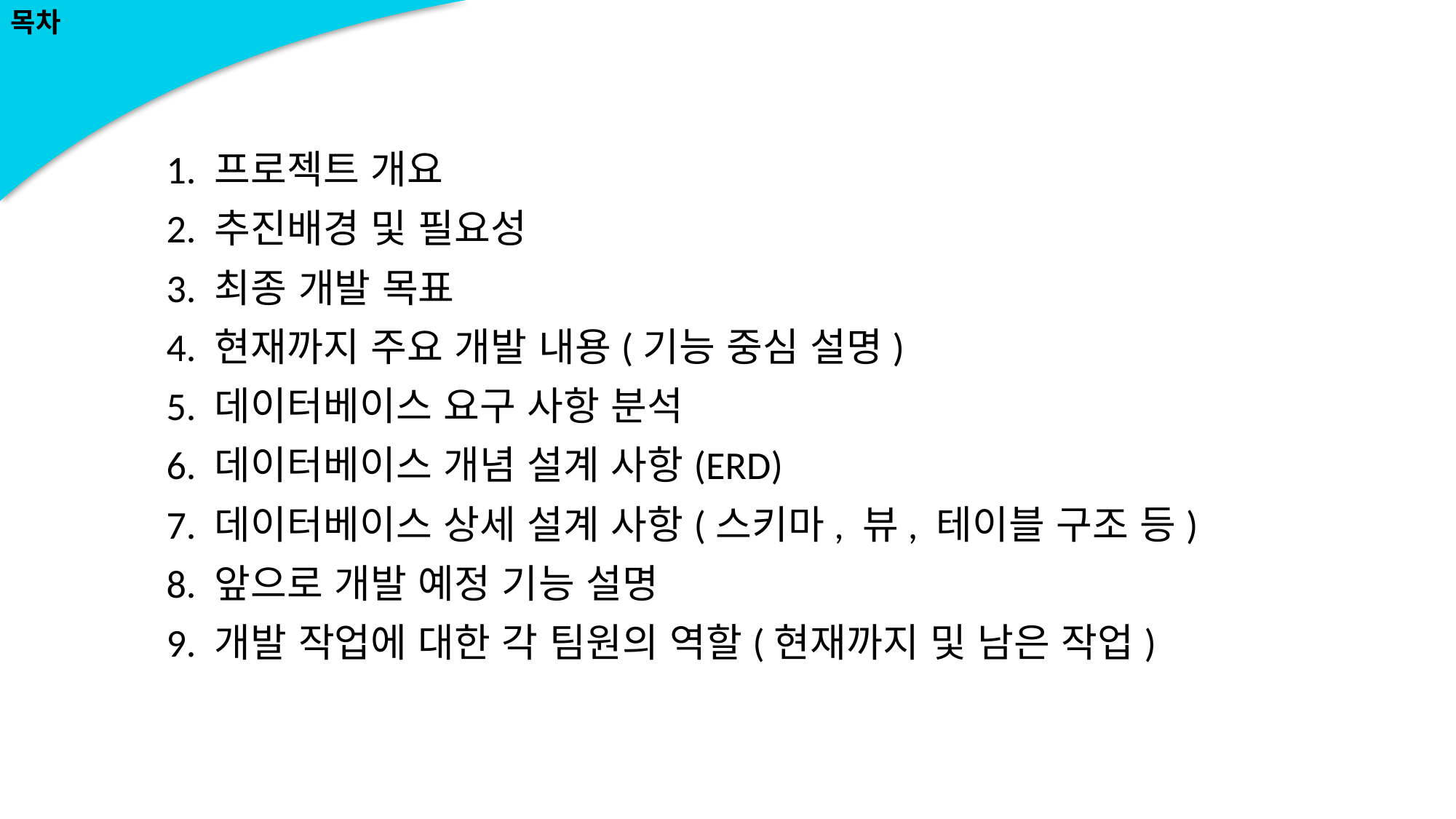

목차

	1. 프로젝트 개요
	2. 추진배경 및 필요성
	3. 최종 개발 목표
	4. 현재까지 주요 개발 내용(기능 중심 설명)
	5. 데이터베이스 요구 사항 분석
	6. 데이터베이스 개념 설계 사항(ERD)
	7. 데이터베이스 상세 설계 사항(스키마, 뷰, 테이블 구조 등)
	8. 앞으로 개발 예정 기능 설명
	9. 개발 작업에 대한 각 팀원의 역할(현재까지 및 남은 작업)